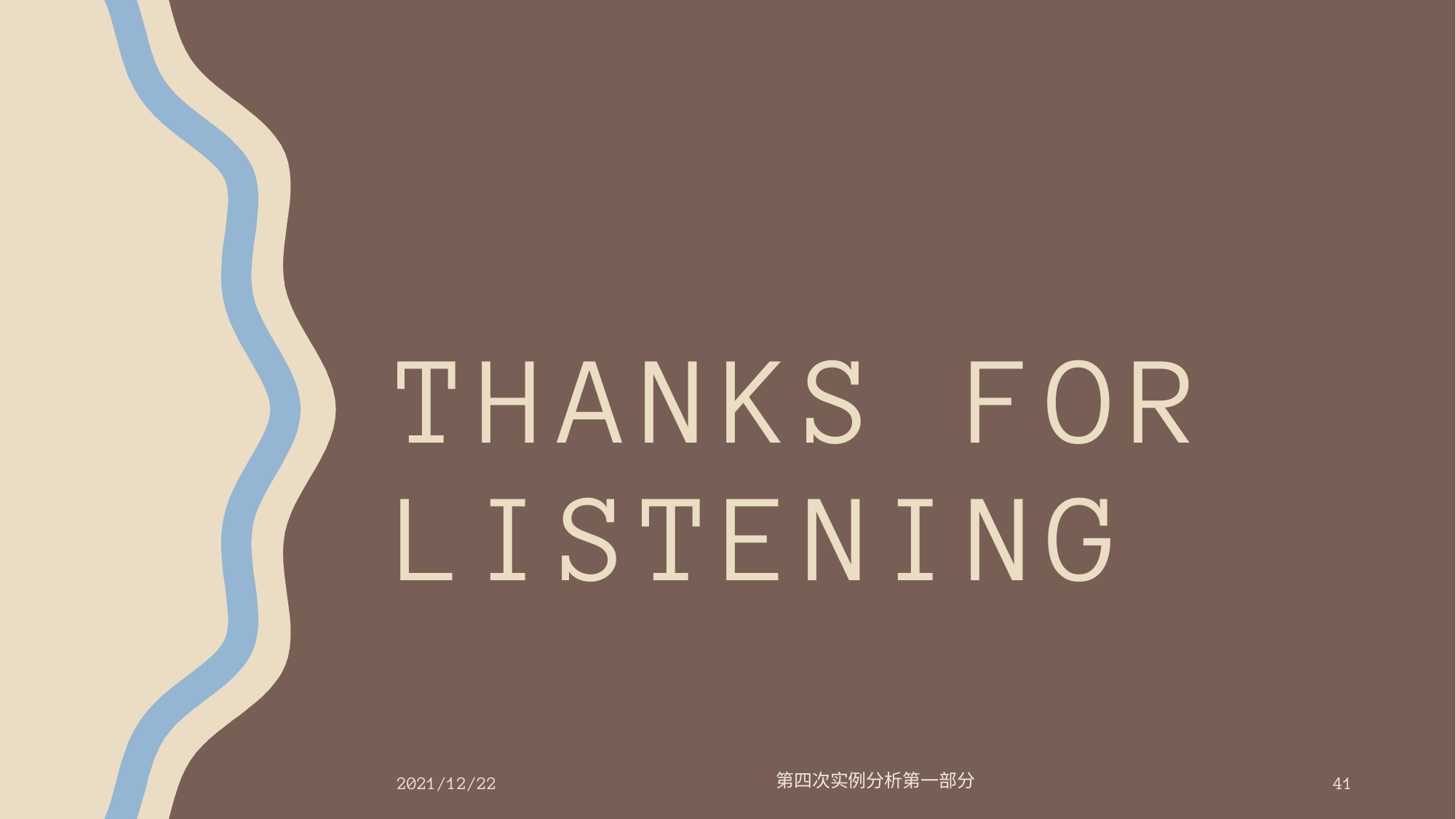

# THANKS FOR LISTENING

2021/12/22
第四次实例分析第一部分
41